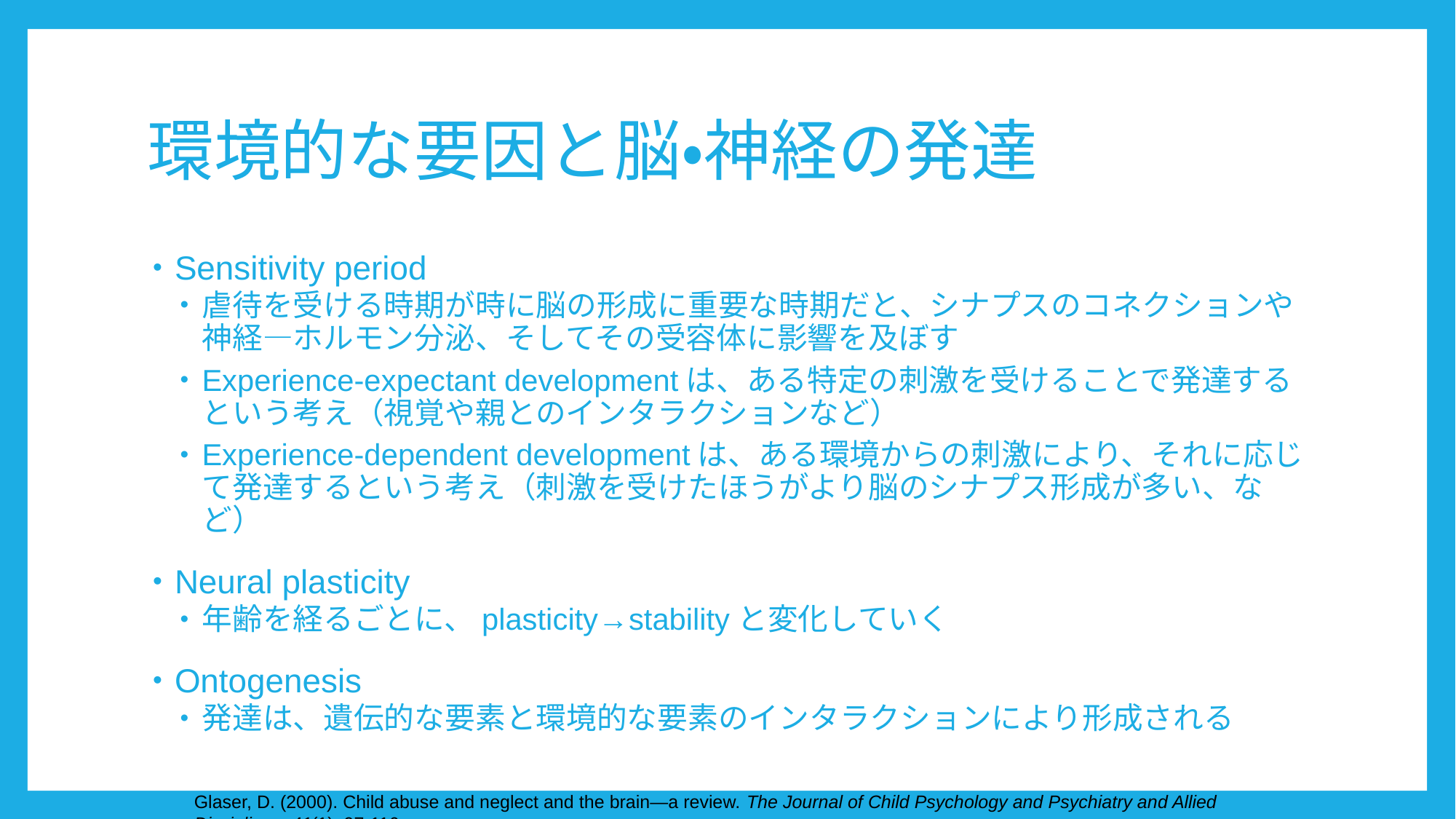

# 環境的な要因と脳・神経の発達
Sensitivity period
虐待を受ける時期が時に脳の形成に重要な時期だと、シナプスのコネクションや神経―ホルモン分泌、そしてその受容体に影響を及ぼす
Experience-expectant developmentは、ある特定の刺激を受けることで発達するという考え（視覚や親とのインタラクションなど）
Experience-dependent developmentは、ある環境からの刺激により、それに応じて発達するという考え（刺激を受けたほうがより脳のシナプス形成が多い、など）
Neural plasticity
年齢を経るごとに、plasticity→stabilityと変化していく
Ontogenesis
発達は、遺伝的な要素と環境的な要素のインタラクションにより形成される
Glaser, D. (2000). Child abuse and neglect and the brain—a review. The Journal of Child Psychology and Psychiatry and Allied Disciplines, 41(1), 97-116.